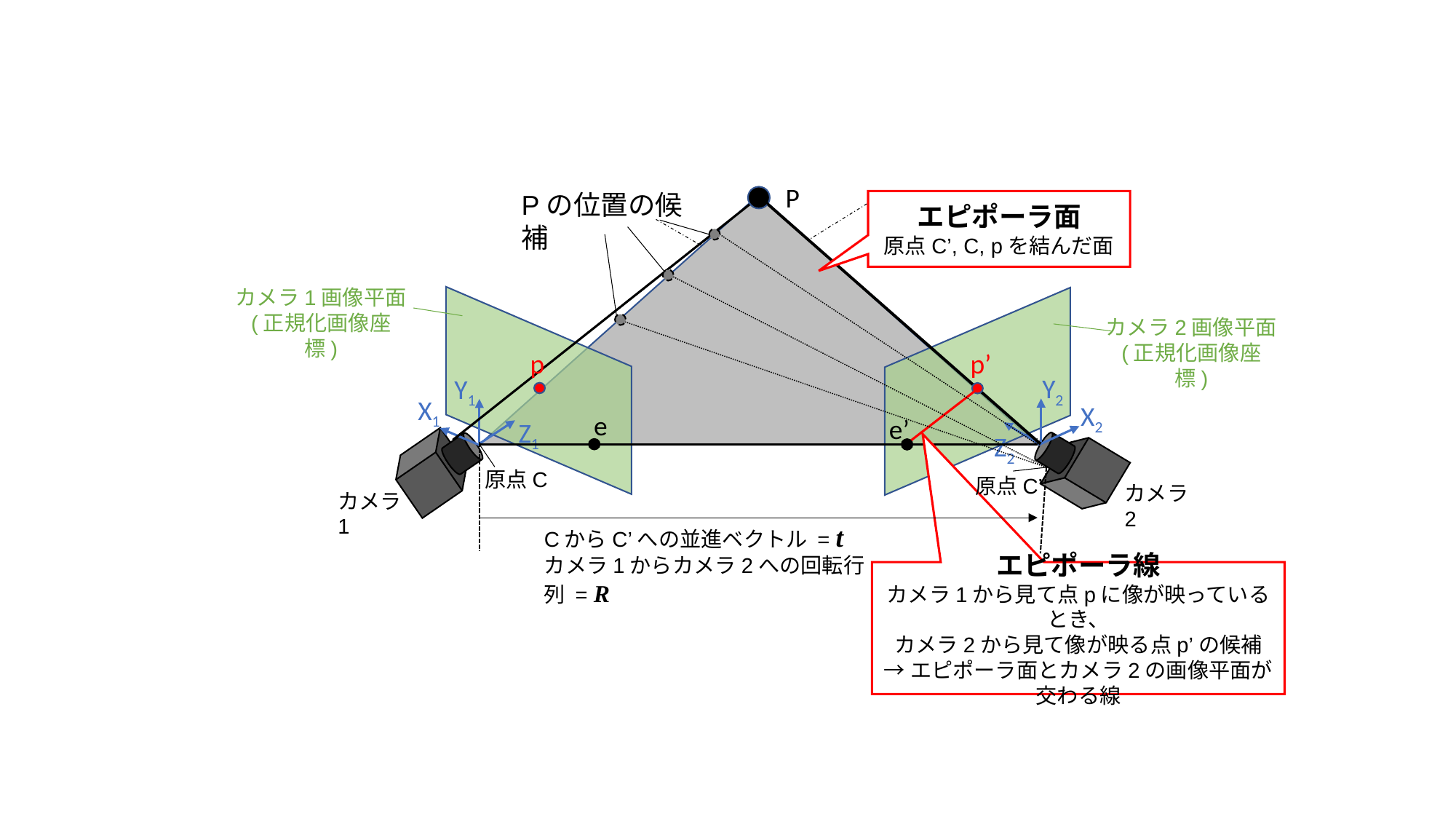

P
Pの位置の候補

エピポーラ面
原点C’, C, pを結んだ面

カメラ1画像平面
(正規化画像座標)

カメラ2画像平面
(正規化画像座標)

p
p’
Y2
Y1

X1
X2
e
e’
Z1
Z2

原点C
原点C’
カメラ2
カメラ1
CからC’への並進ベクトル = t
カメラ1からカメラ2への回転行列 = R
エピポーラ線
カメラ1から見て点pに像が映っているとき、
カメラ2から見て像が映る点p’の候補
→エピポーラ面とカメラ2の画像平面が交わる線